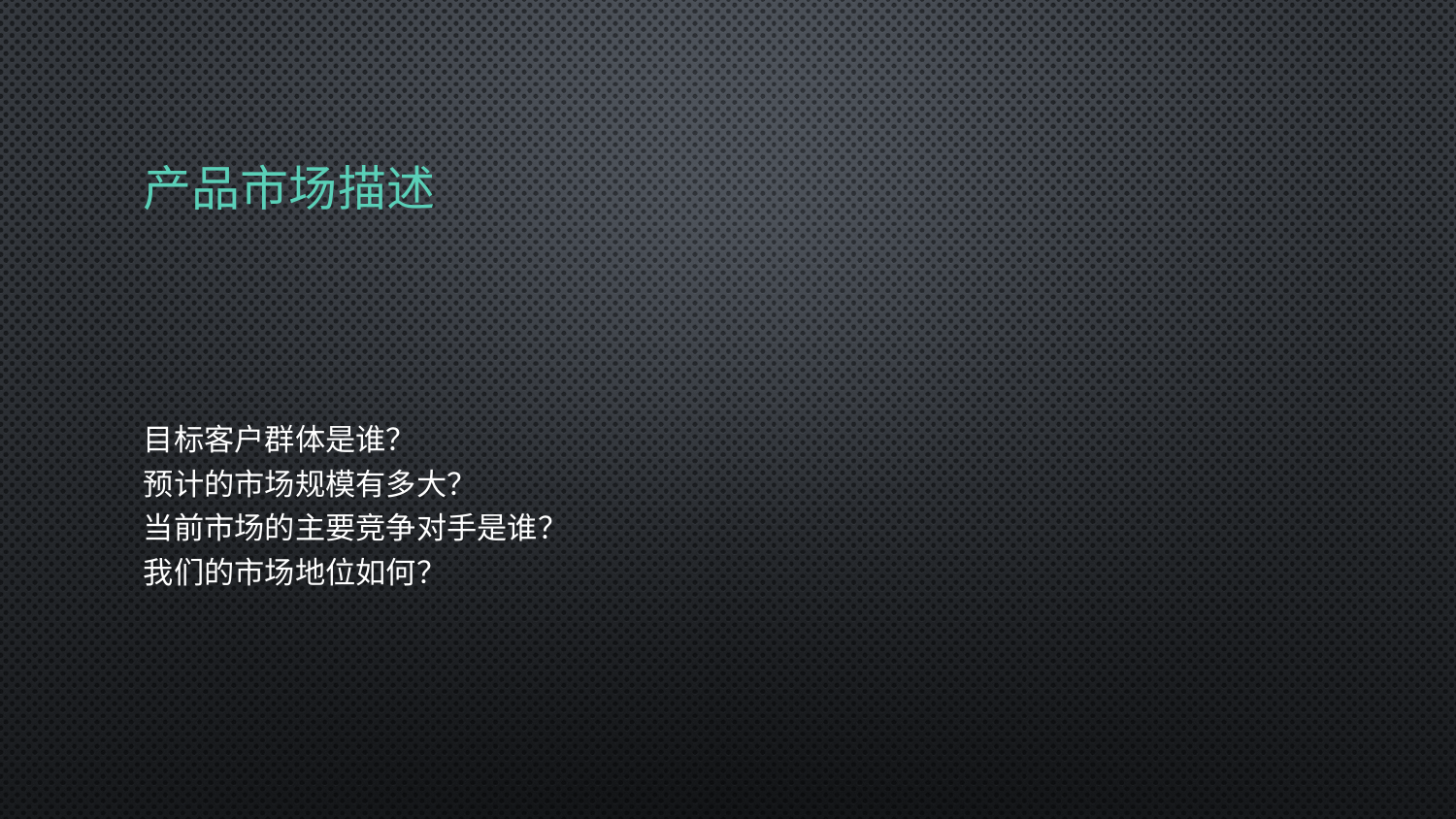

# 产品市场描述
目标客户群体是谁？
预计的市场规模有多大？
当前市场的主要竞争对手是谁？
我们的市场地位如何？